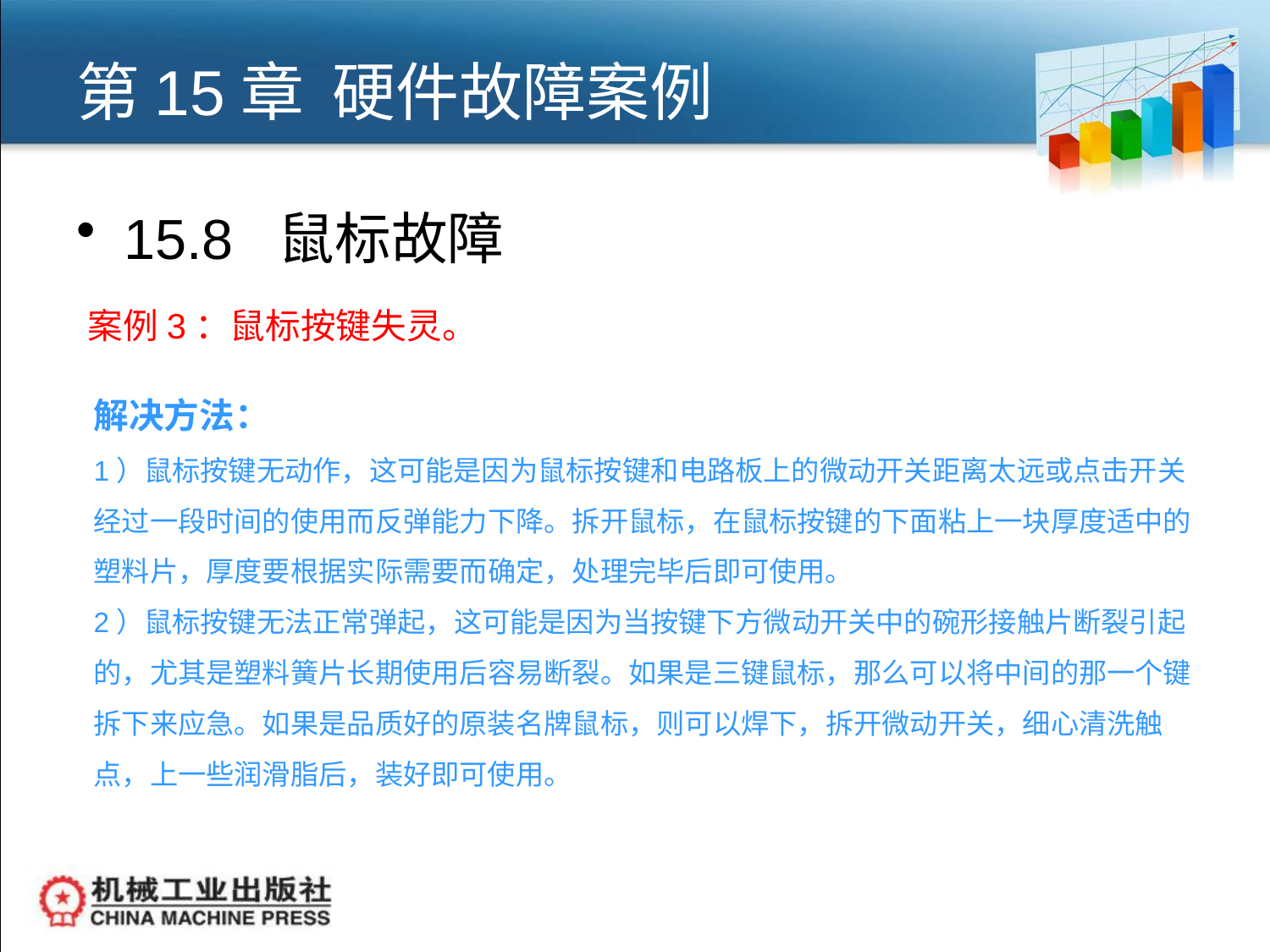

# 第15章  硬件故障案例
15.8  鼠标故障
案例3：鼠标按键失灵。
解决方法：
1）鼠标按键无动作，这可能是因为鼠标按键和电路板上的微动开关距离太远或点击开关经过一段时间的使用而反弹能力下降。拆开鼠标，在鼠标按键的下面粘上一块厚度适中的塑料片，厚度要根据实际需要而确定，处理完毕后即可使用。
2）鼠标按键无法正常弹起，这可能是因为当按键下方微动开关中的碗形接触片断裂引起的，尤其是塑料簧片长期使用后容易断裂。如果是三键鼠标，那么可以将中间的那一个键拆下来应急。如果是品质好的原装名牌鼠标，则可以焊下，拆开微动开关，细心清洗触点，上一些润滑脂后，装好即可使用。